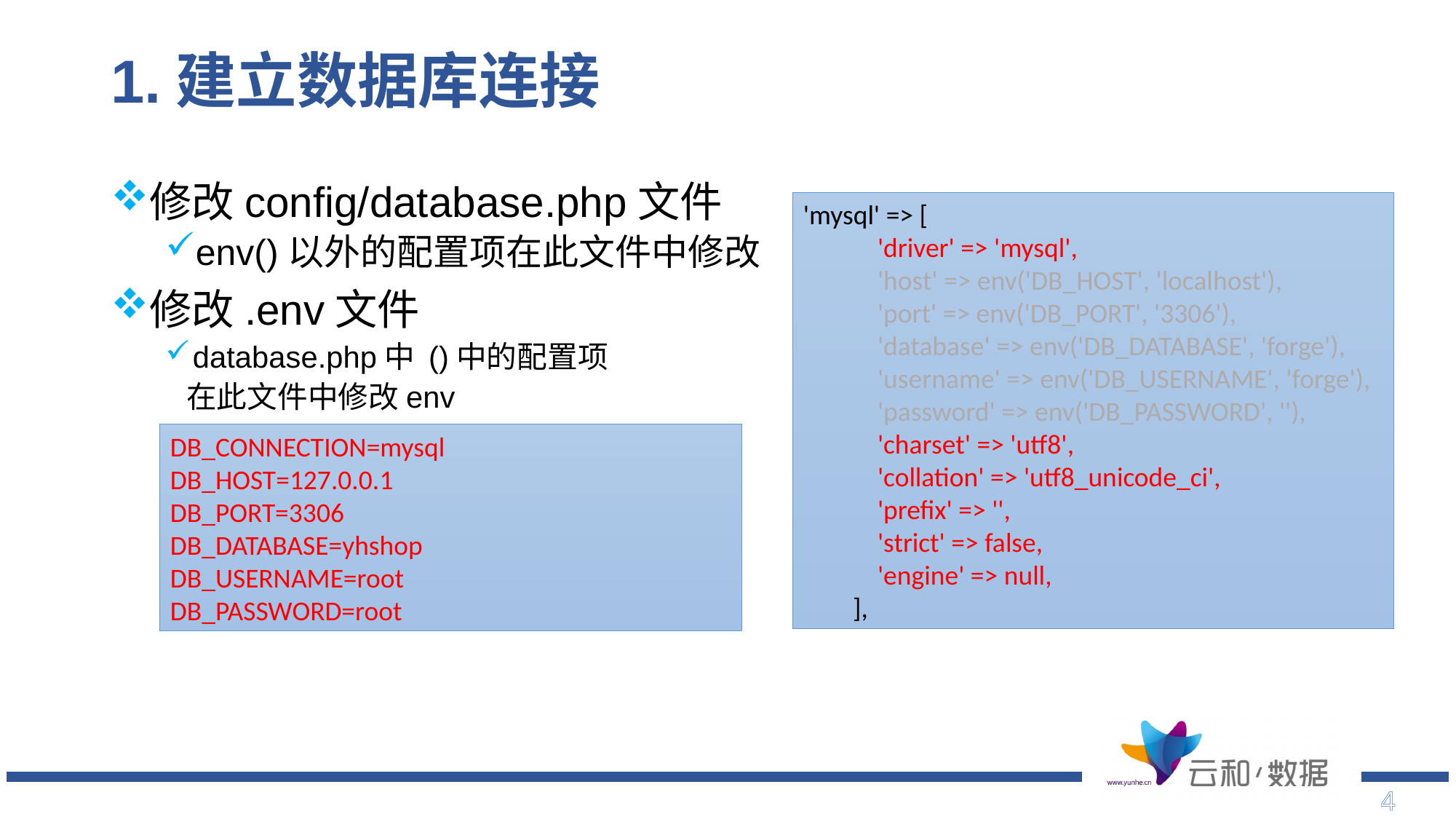

# 1.建立数据库连接
修改config/database.php文件
env()以外的配置项在此文件中修改
修改.env文件
database.php中 ()中的配置项
  在此文件中修改env
'mysql' => [
            'driver' => 'mysql',
            'host' => env('DB_HOST', 'localhost'),
            'port' => env('DB_PORT', '3306'),
            'database' => env('DB_DATABASE', 'forge'),
            'username' => env('DB_USERNAME', 'forge'),
            'password' => env('DB_PASSWORD', ''),
            'charset' => 'utf8',
            'collation' => 'utf8_unicode_ci',
            'prefix' => '',
            'strict' => false,
            'engine' => null,
        ],
DB_CONNECTION=mysql
DB_HOST=127.0.0.1
DB_PORT=3306
DB_DATABASE=yhshop
DB_USERNAME=root
DB_PASSWORD=root